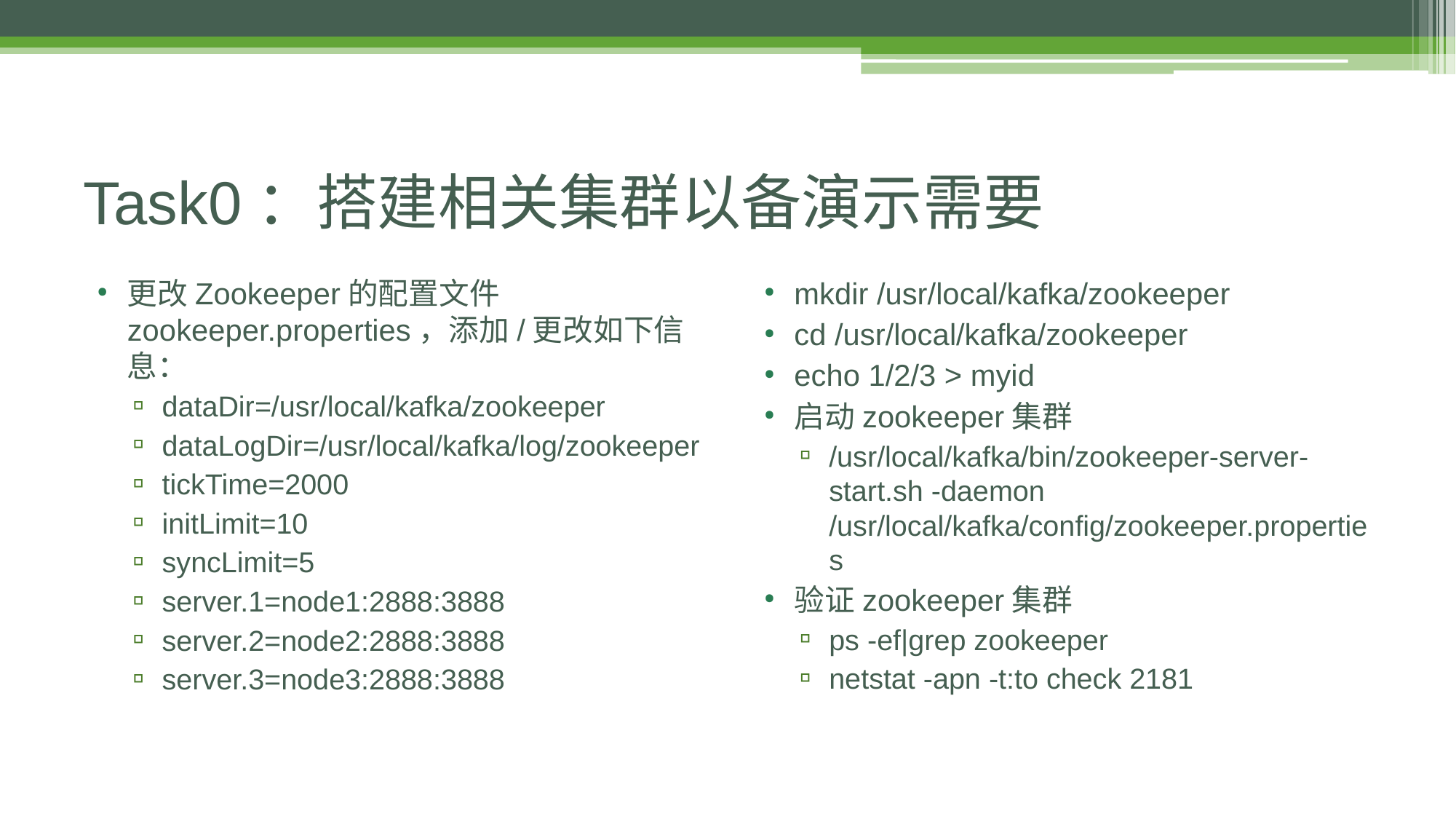

# Task0：搭建相关集群以备演示需要
更改Zookeeper的配置文件zookeeper.properties，添加/更改如下信息：
dataDir=/usr/local/kafka/zookeeper
dataLogDir=/usr/local/kafka/log/zookeeper
tickTime=2000
initLimit=10
syncLimit=5
server.1=node1:2888:3888
server.2=node2:2888:3888
server.3=node3:2888:3888

mkdir /usr/local/kafka/zookeeper
cd /usr/local/kafka/zookeeper
echo 1/2/3 > myid
启动zookeeper集群
/usr/local/kafka/bin/zookeeper-server-start.sh -daemon /usr/local/kafka/config/zookeeper.properties
验证zookeeper集群
ps -ef|grep zookeeper
netstat -apn -t:to check 2181